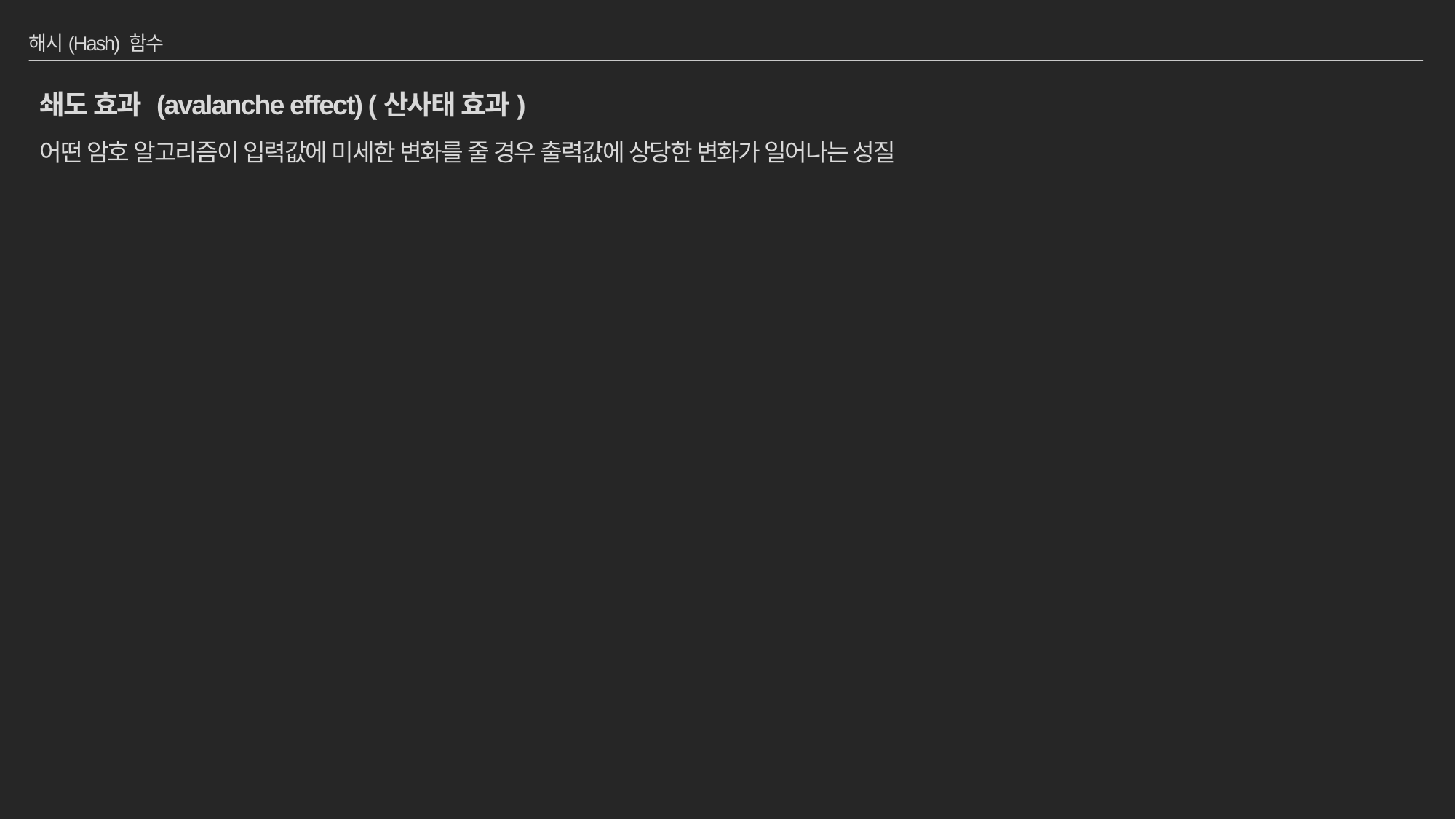

# 해시(Hash) 함수
쇄도 효과 (avalanche effect) (산사태 효과)
어떤 암호 알고리즘이 입력값에 미세한 변화를 줄 경우 출력값에 상당한 변화가 일어나는 성질